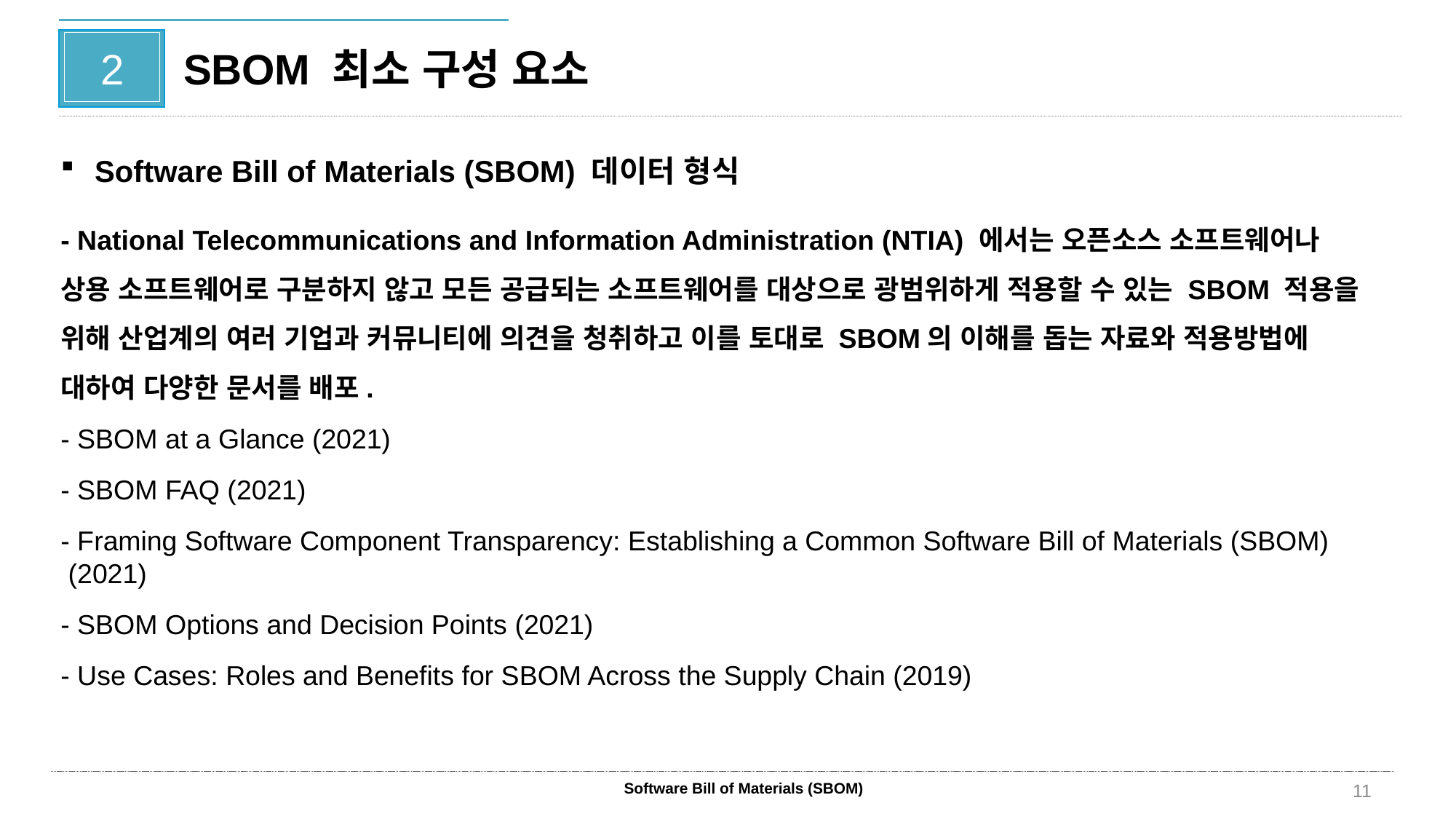

2
SBOM 최소 구성 요소
Software Bill of Materials (SBOM) 데이터 형식
- National Telecommunications and Information Administration (NTIA) 에서는 오픈소스 소프트웨어나 상용 소프트웨어로 구분하지 않고 모든 공급되는 소프트웨어를 대상으로 광범위하게 적용할 수 있는 SBOM 적용을 위해 산업계의 여러 기업과 커뮤니티에 의견을 청취하고 이를 토대로 SBOM의 이해를 돕는 자료와 적용방법에 대하여 다양한 문서를 배포.
- SBOM at a Glance (2021)
- SBOM FAQ (2021)
- Framing Software Component Transparency: Establishing a Common Software Bill of Materials (SBOM)      (2021)
- SBOM Options and Decision Points (2021)
- Use Cases: Roles and Benefits for SBOM Across the Supply Chain (2019)